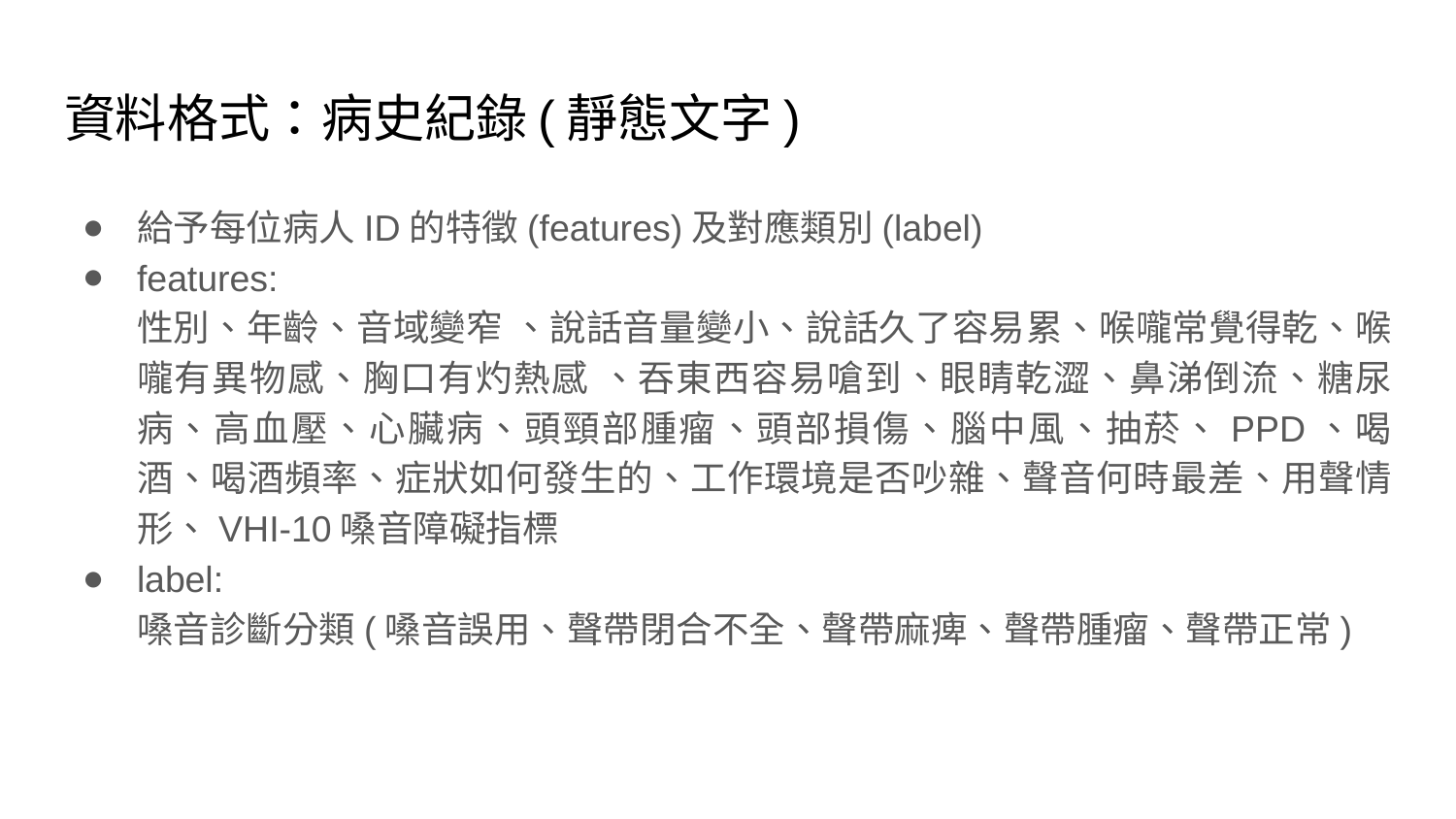

# 資料格式：病史紀錄(靜態文字)
給予每位病人ID的特徵(features)及對應類別(label)
features:
性別、年齡、音域變窄 、說話音量變小、說話久了容易累、喉嚨常覺得乾、喉嚨有異物感、胸口有灼熱感 、吞東西容易嗆到、眼睛乾澀、鼻涕倒流、糖尿病、高血壓、心臟病、頭頸部腫瘤、頭部損傷、腦中風、抽菸、PPD、喝酒、喝酒頻率、症狀如何發生的、工作環境是否吵雜、聲音何時最差、用聲情形、VHI-10嗓音障礙指標
label:
嗓音診斷分類(嗓音誤用、聲帶閉合不全、聲帶麻痺、聲帶腫瘤、聲帶正常)